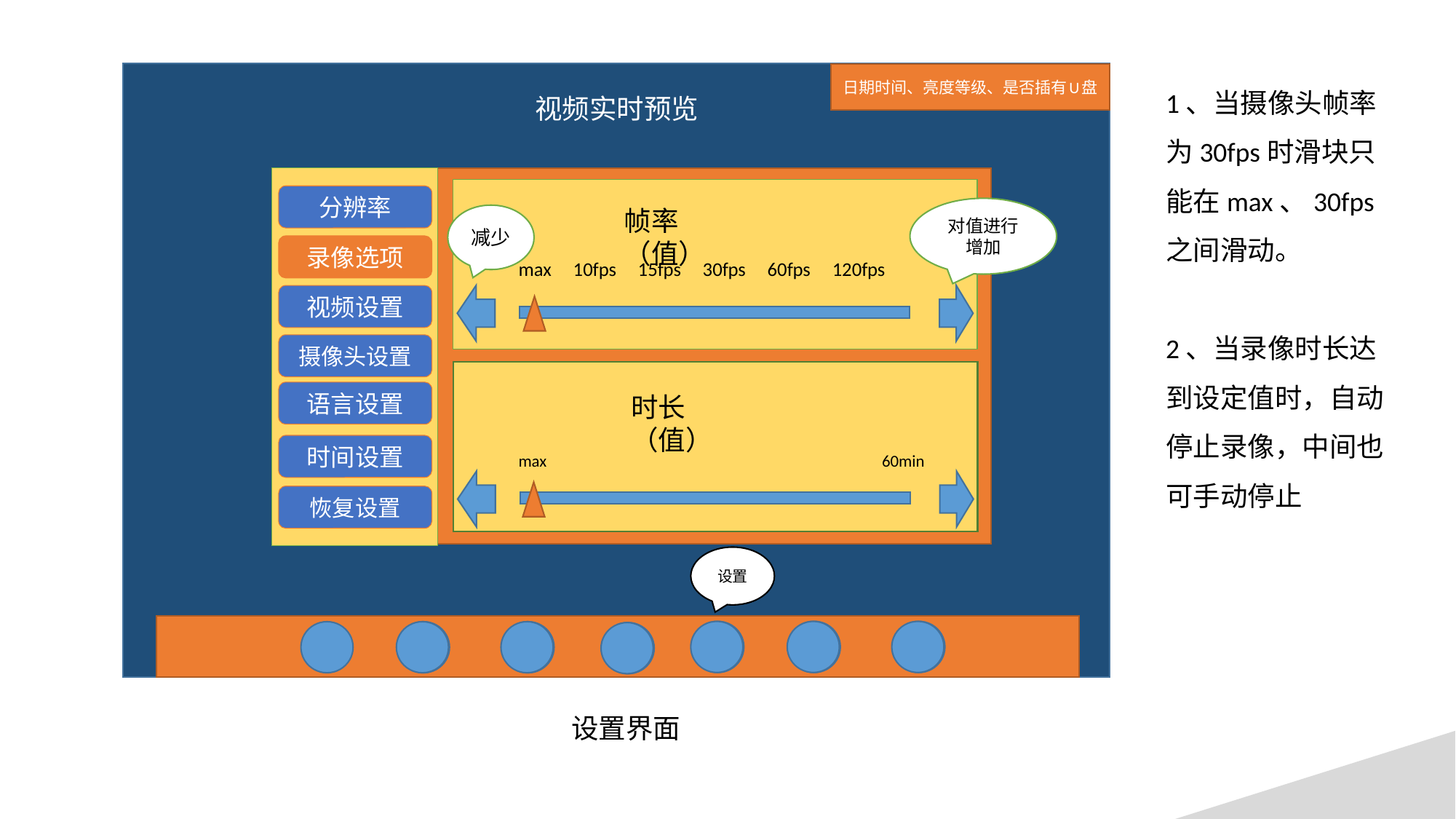

日期时间、亮度等级、是否插有U盘
1、当摄像头帧率为30fps时滑块只能在max、30fps之间滑动。

2、当录像时长达到设定值时，自动停止录像，中间也可手动停止
视频实时预览

分辨率
帧率（值）
对值进行增加
减少
录像选项
max     10fps     15fps     30fps     60fps     120fps
视频设置

摄像头设置

语言设置
时长（值）
时间设置
max
60min

恢复设置

设置

设置界面